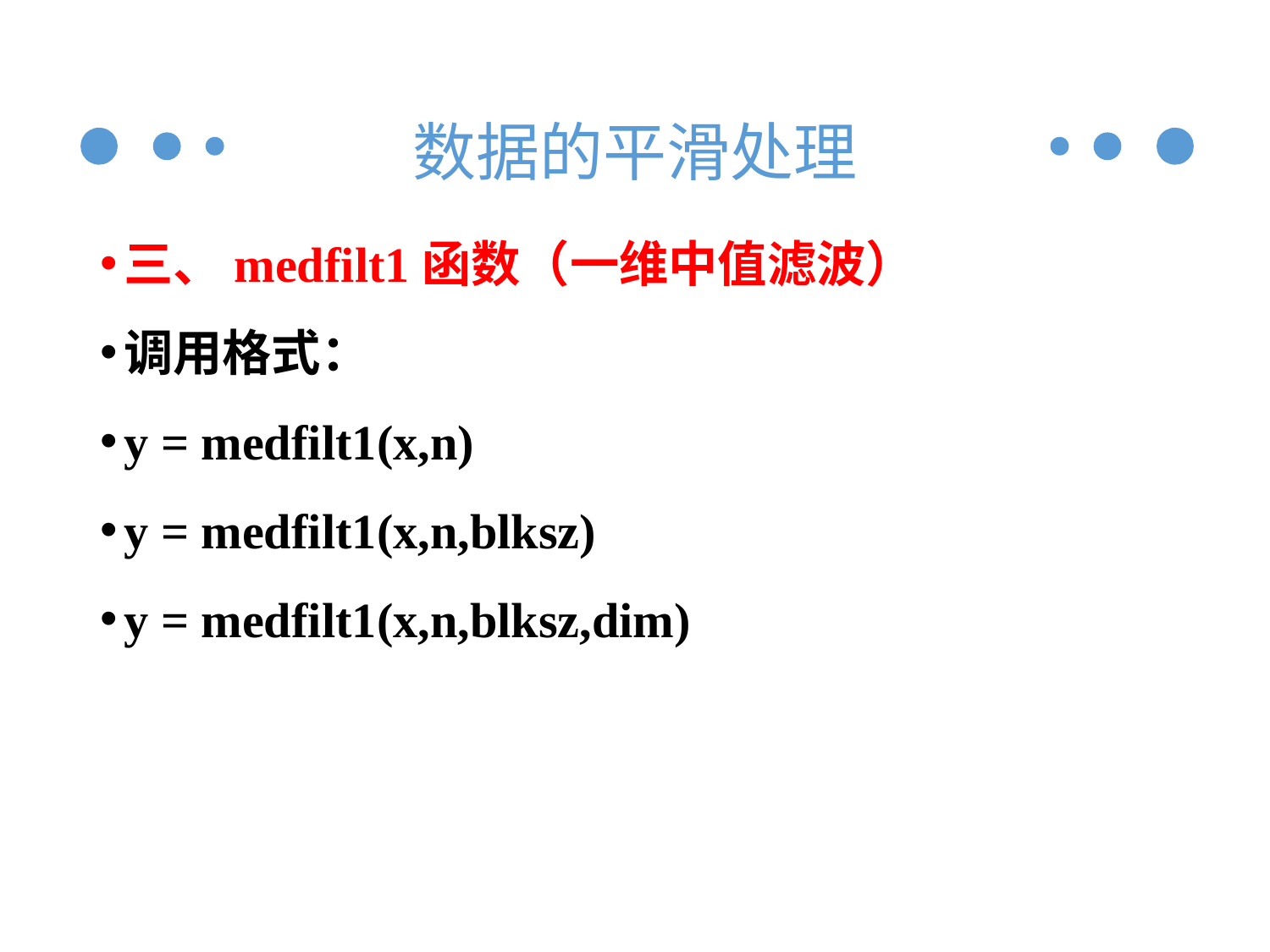

# 数据的平滑处理
三、medfilt1函数（一维中值滤波）
调用格式：
y = medfilt1(x,n)
y = medfilt1(x,n,blksz)
y = medfilt1(x,n,blksz,dim)